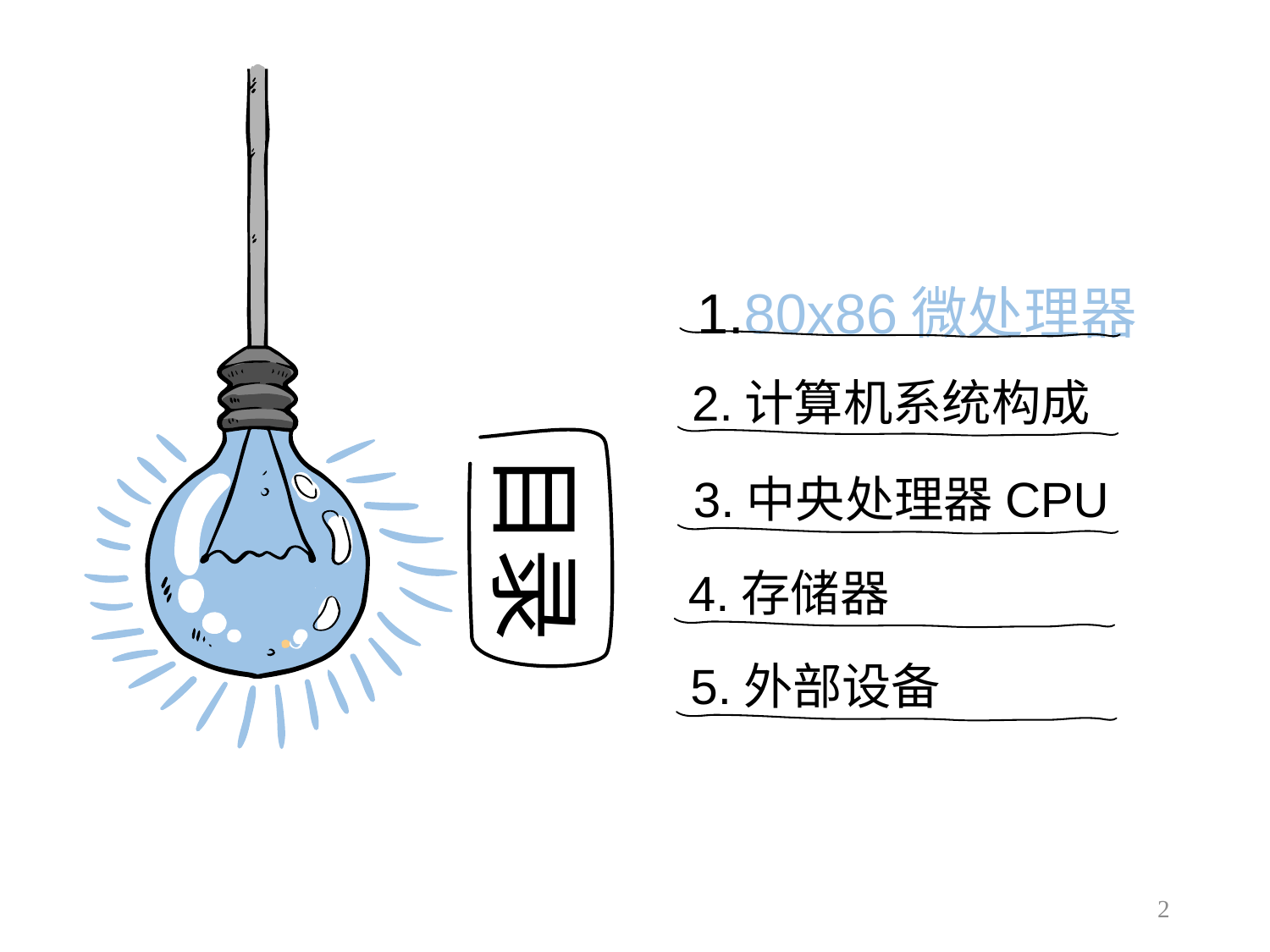

1.80x86微处理器

2.计算机系统构成

目录
3.中央处理器CPU

4.存储器

5.外部设备

2